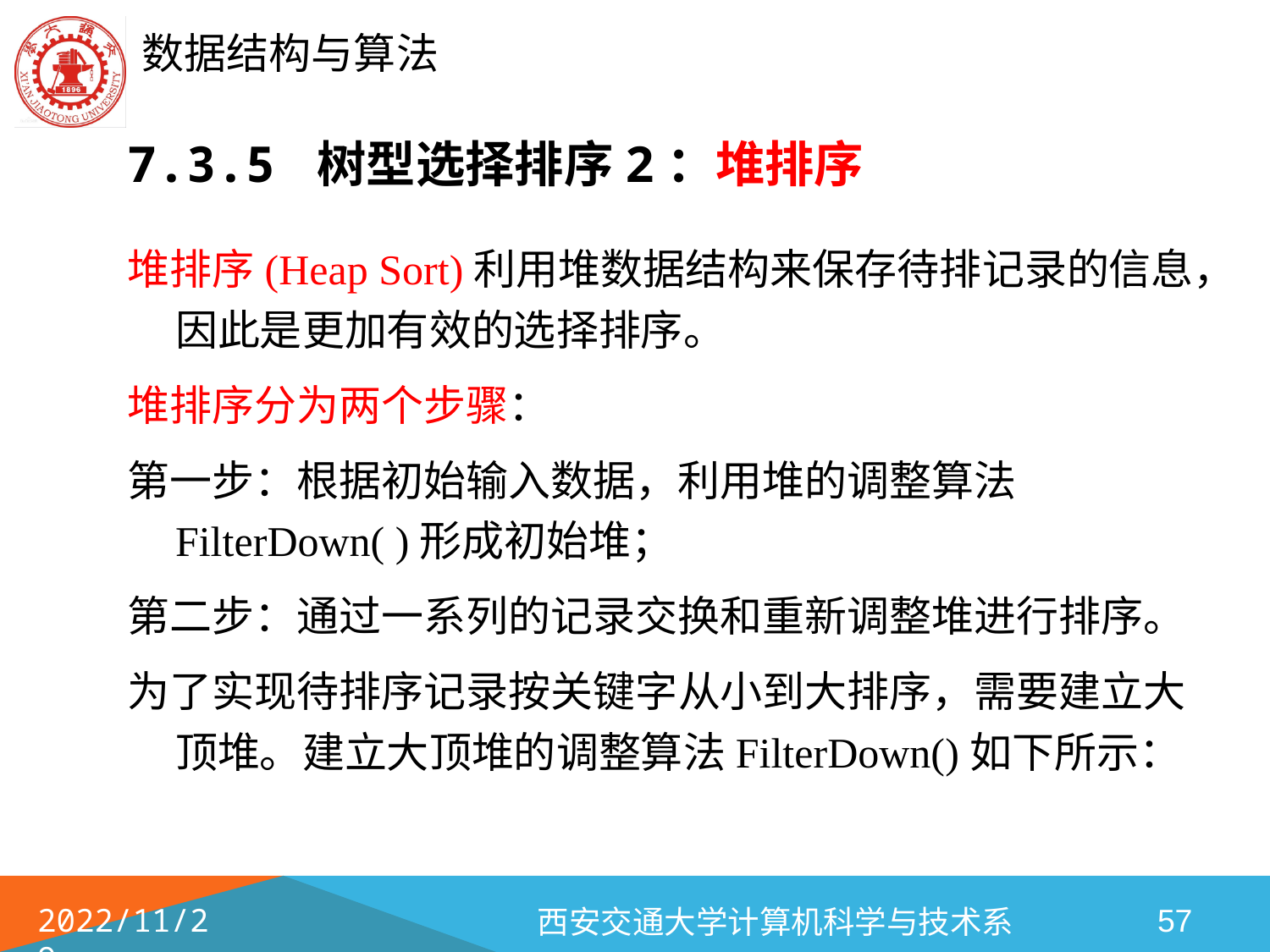

# 7.3.5 树型选择排序2：堆排序
堆排序(Heap Sort)利用堆数据结构来保存待排记录的信息，因此是更加有效的选择排序。
堆排序分为两个步骤：
第一步：根据初始输入数据，利用堆的调整算法FilterDown( )形成初始堆；
第二步：通过一系列的记录交换和重新调整堆进行排序。
为了实现待排序记录按关键字从小到大排序，需要建立大顶堆。建立大顶堆的调整算法FilterDown()如下所示：